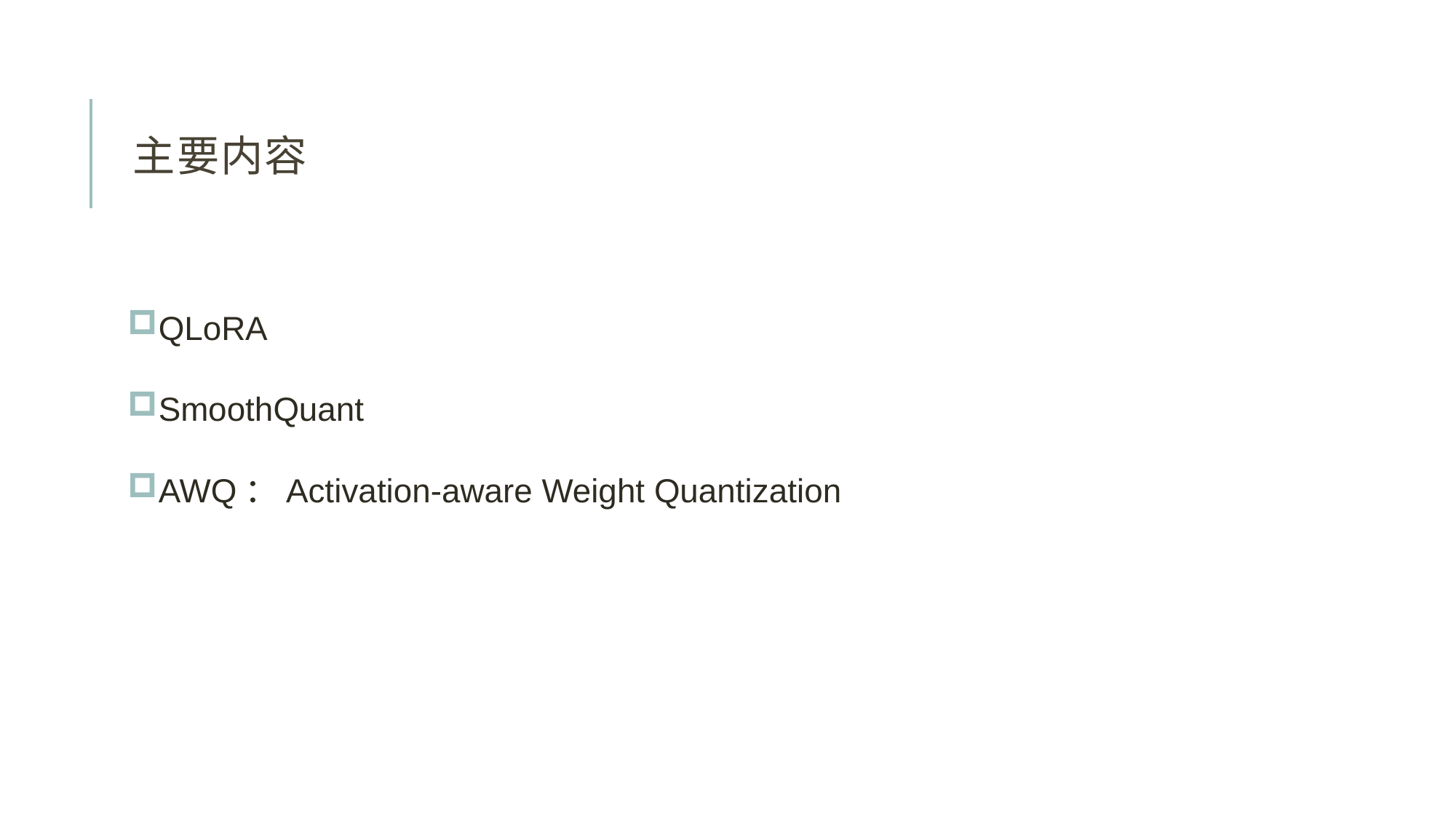

# 主要内容
QLoRA
SmoothQuant
AWQ：Activation-aware Weight Quantization